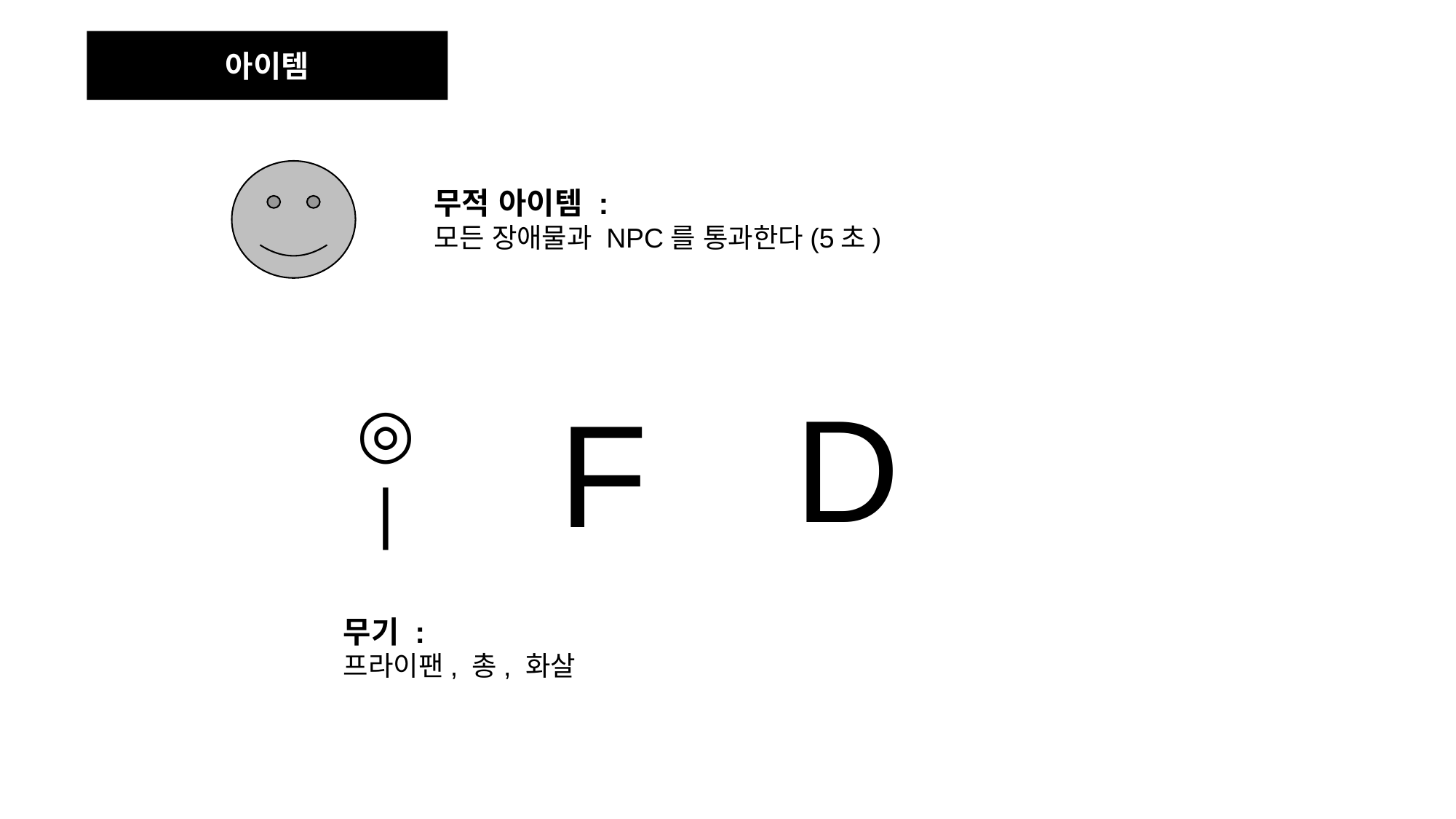

아이템

무적 아이템 :
모든 장애물과 NPC를 통과한다(5초)
D
F
◎
|
무기 :
프라이팬, 총, 화살